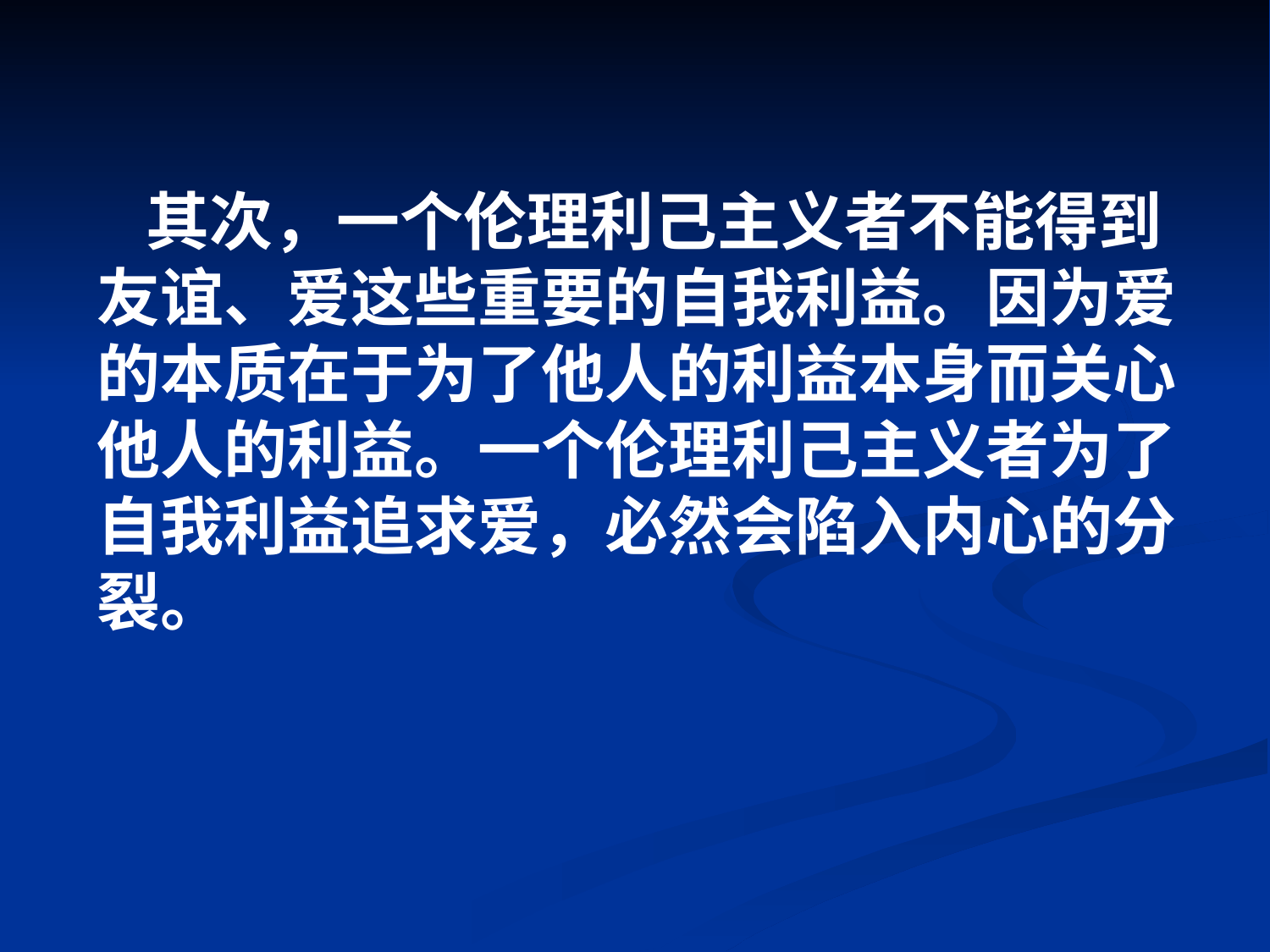

其次，一个伦理利己主义者不能得到友谊、爱这些重要的自我利益。因为爱的本质在于为了他人的利益本身而关心他人的利益。一个伦理利己主义者为了自我利益追求爱，必然会陷入内心的分裂。